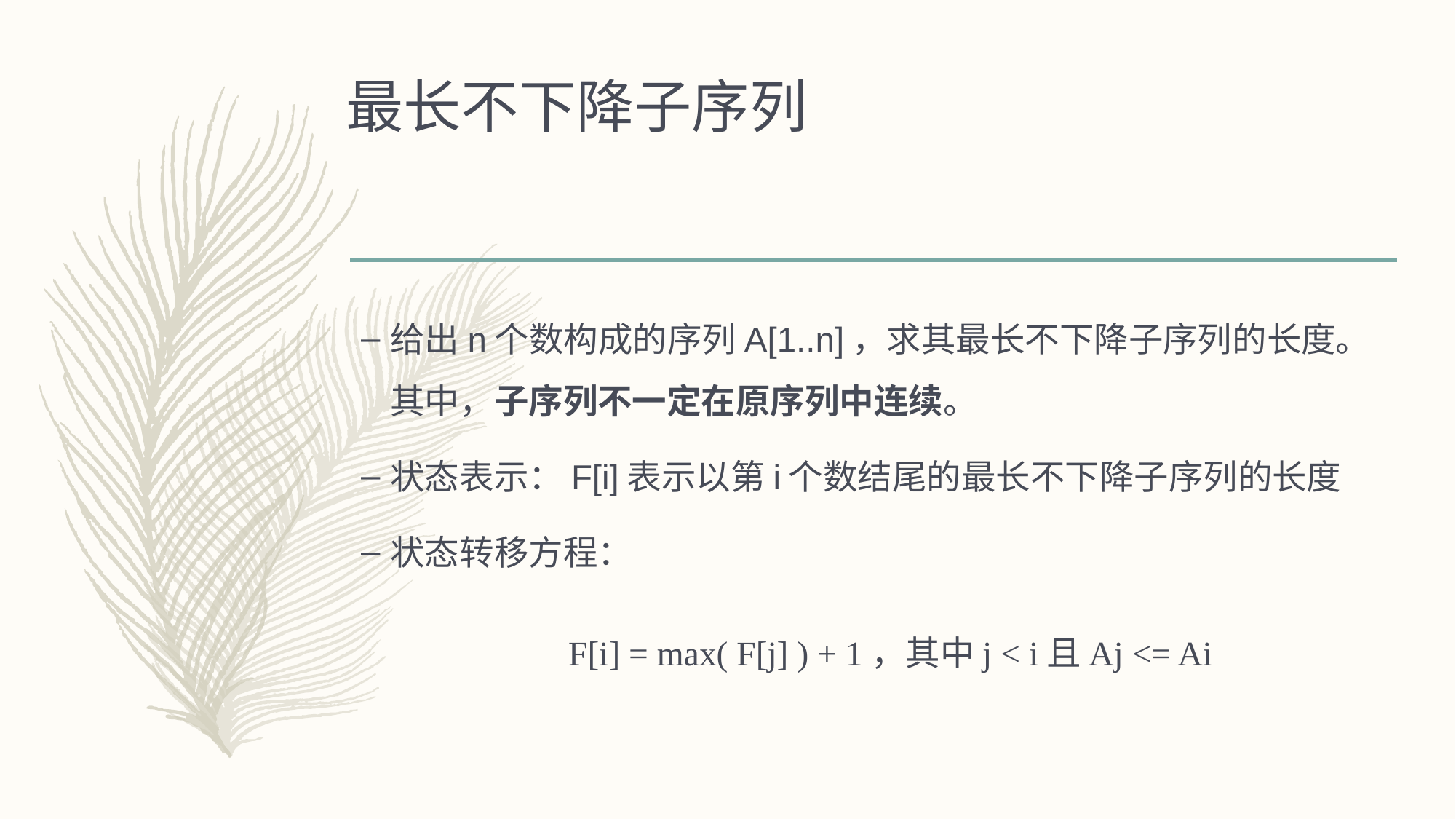

# 最长不下降子序列
给出n个数构成的序列A[1..n]，求其最长不下降子序列的长度。其中，子序列不一定在原序列中连续。
状态表示：F[i]表示以第i个数结尾的最长不下降子序列的长度
状态转移方程：
		F[i] = max( F[j] ) + 1，其中j < i且Aj <= Ai